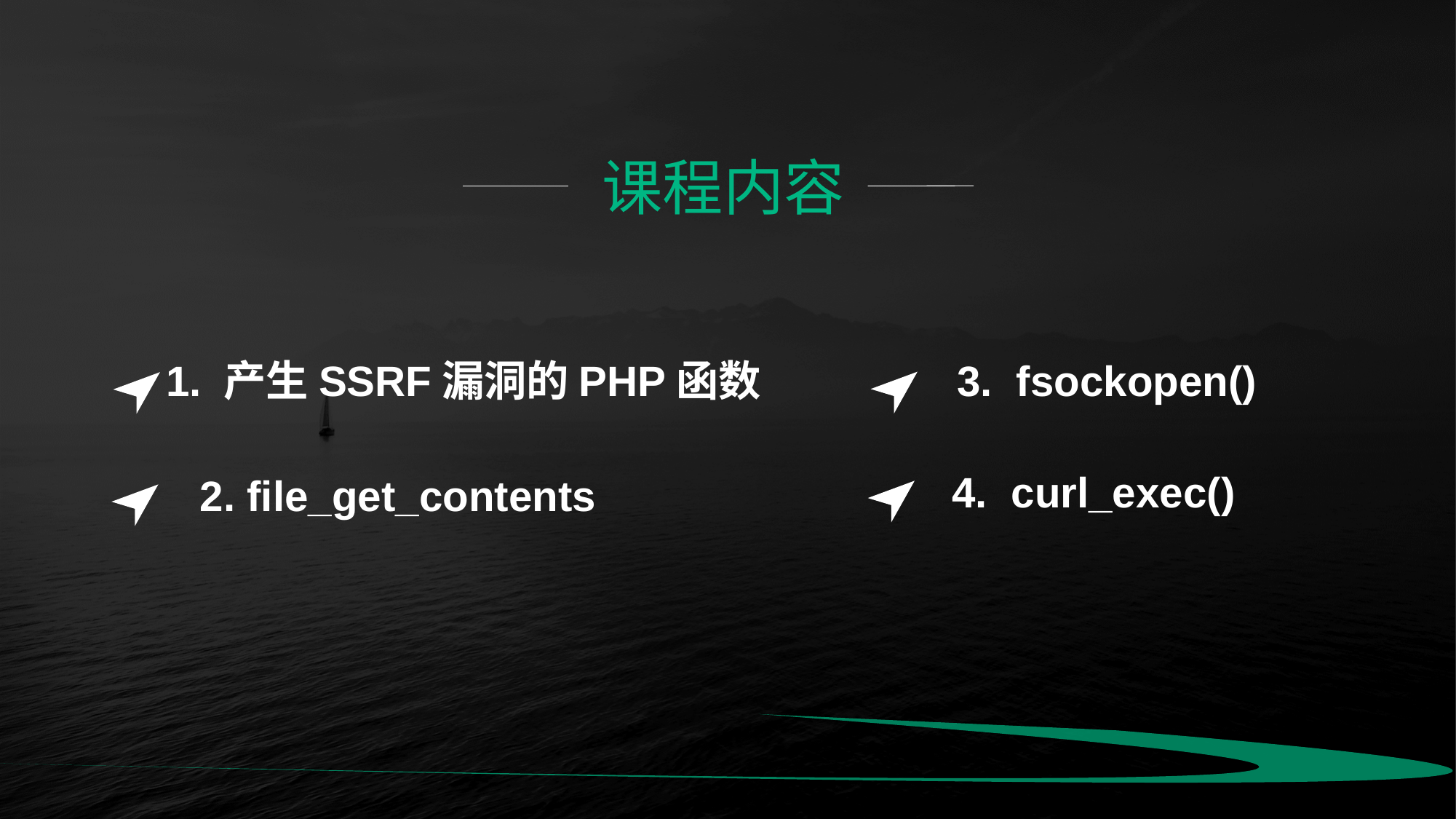

课程内容
3.  fsockopen()

4.  curl_exec()

1. 产生SSRF漏洞的PHP函数

2. file_get_contents